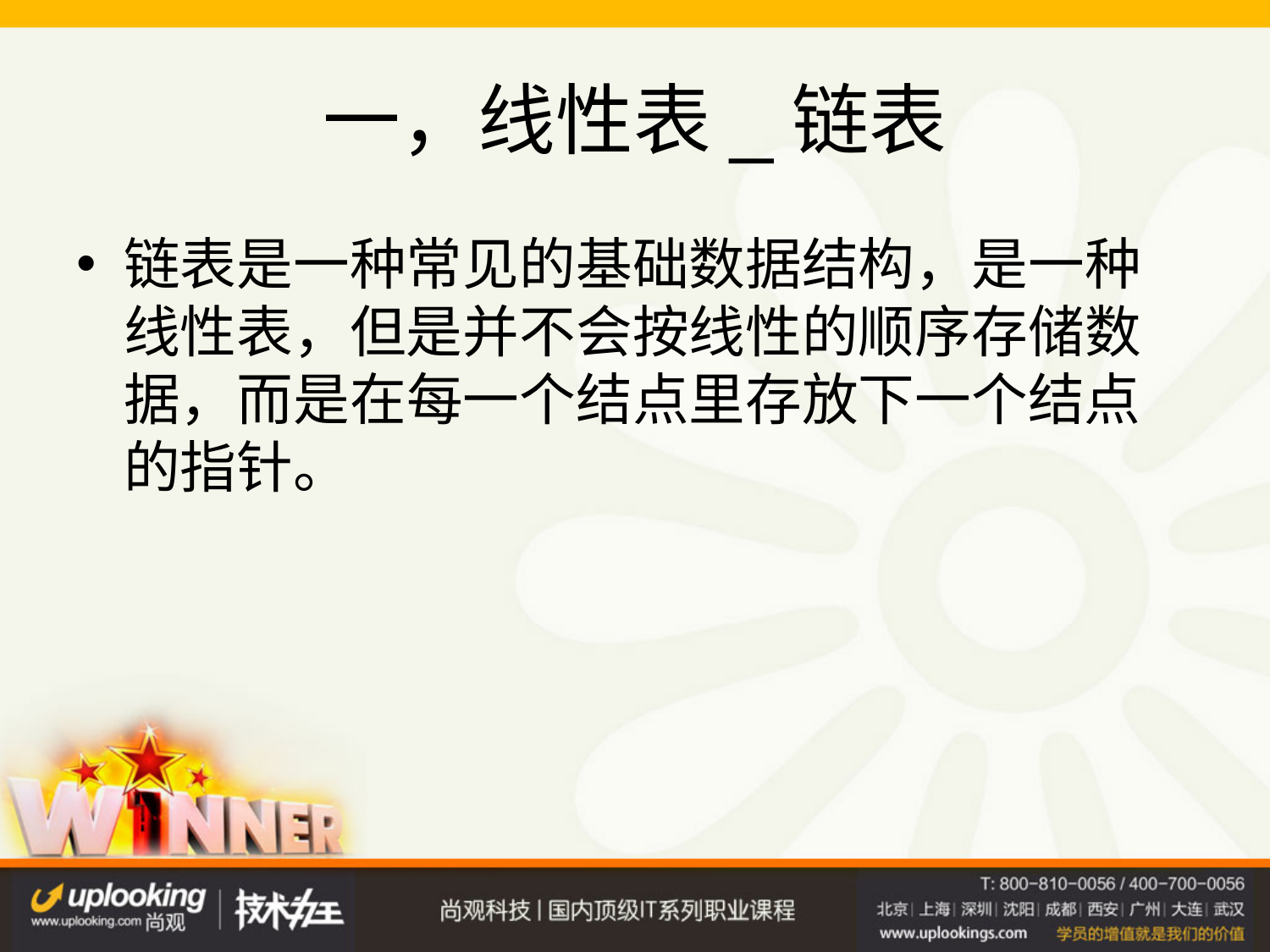

# 一，线性表_链表
链表是一种常见的基础数据结构，是一种线性表，但是并不会按线性的顺序存储数据，而是在每一个结点里存放下一个结点的指针。